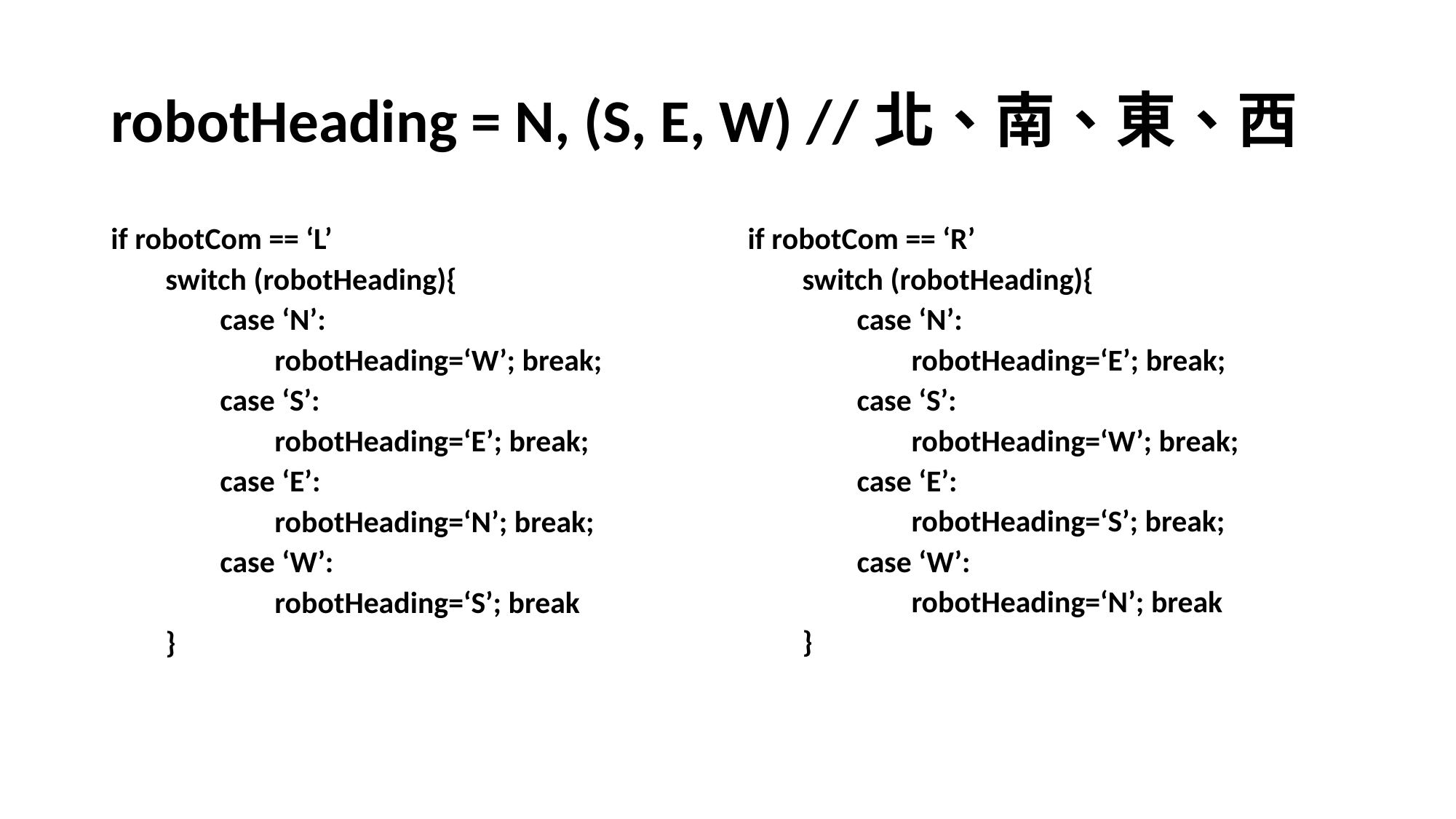

# robotHeading = N, (S, E, W) //北、南、東、西
if robotCom == ‘L’
switch (robotHeading){
case ‘N’:
robotHeading=‘W’; break;
case ‘S’:
robotHeading=‘E’; break;
case ‘E’:
robotHeading=‘N’; break;
case ‘W’:
robotHeading=‘S’; break
}
if robotCom == ‘R’
switch (robotHeading){
case ‘N’:
robotHeading=‘E’; break;
case ‘S’:
robotHeading=‘W’; break;
case ‘E’:
robotHeading=‘S’; break;
case ‘W’:
robotHeading=‘N’; break
}